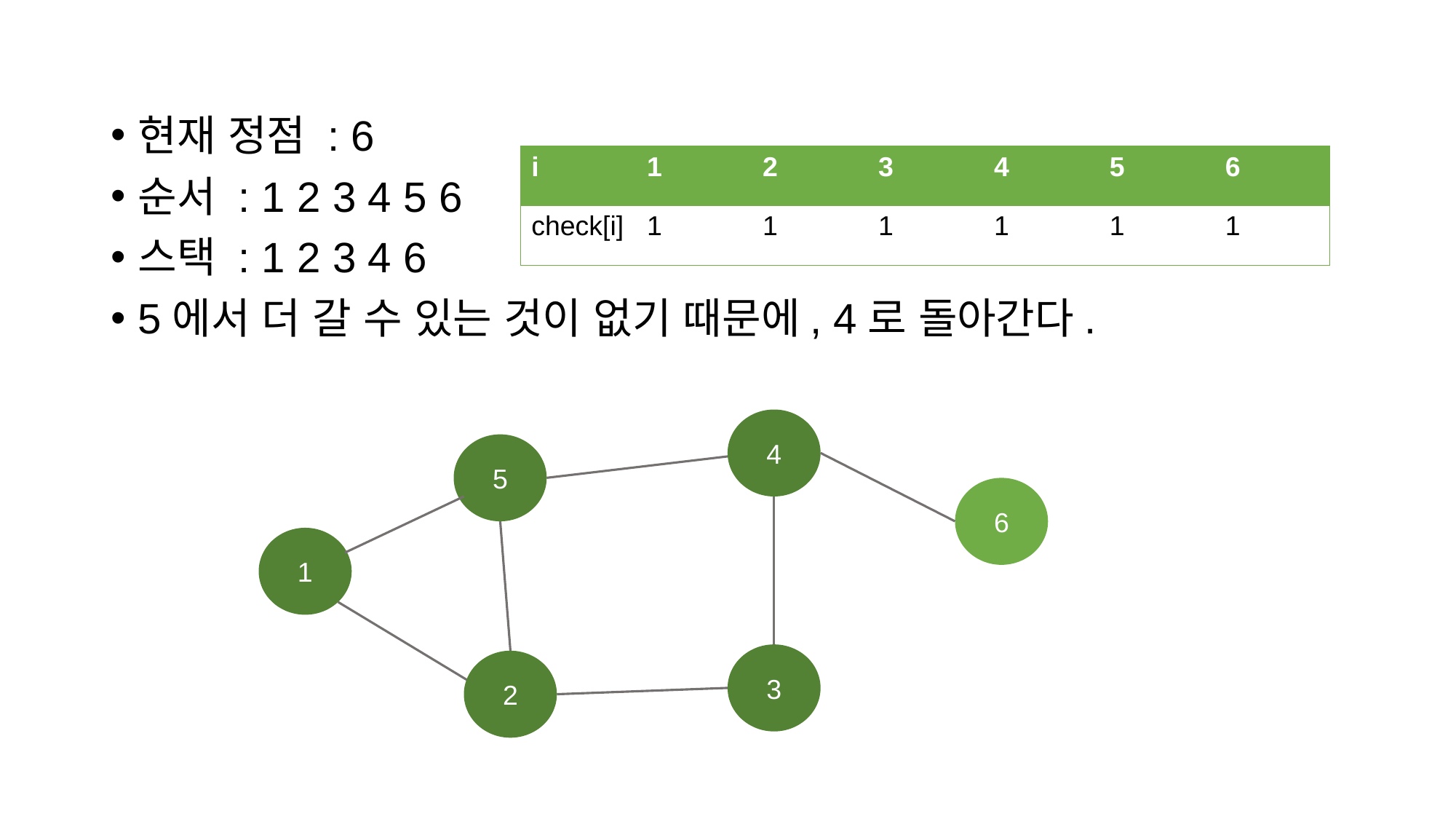

현재 정점 : 6
순서 : 1 2 3 4 5 6
스택 : 1 2 3 4 6
5에서 더 갈 수 있는 것이 없기 때문에, 4로 돌아간다.
| i | 1 | 2 | 3 | 4 | 5 | 6 |
| --- | --- | --- | --- | --- | --- | --- |
| check[i] | 1 | 1 | 1 | 1 | 1 | 1 |
4
5
6
1
3
2